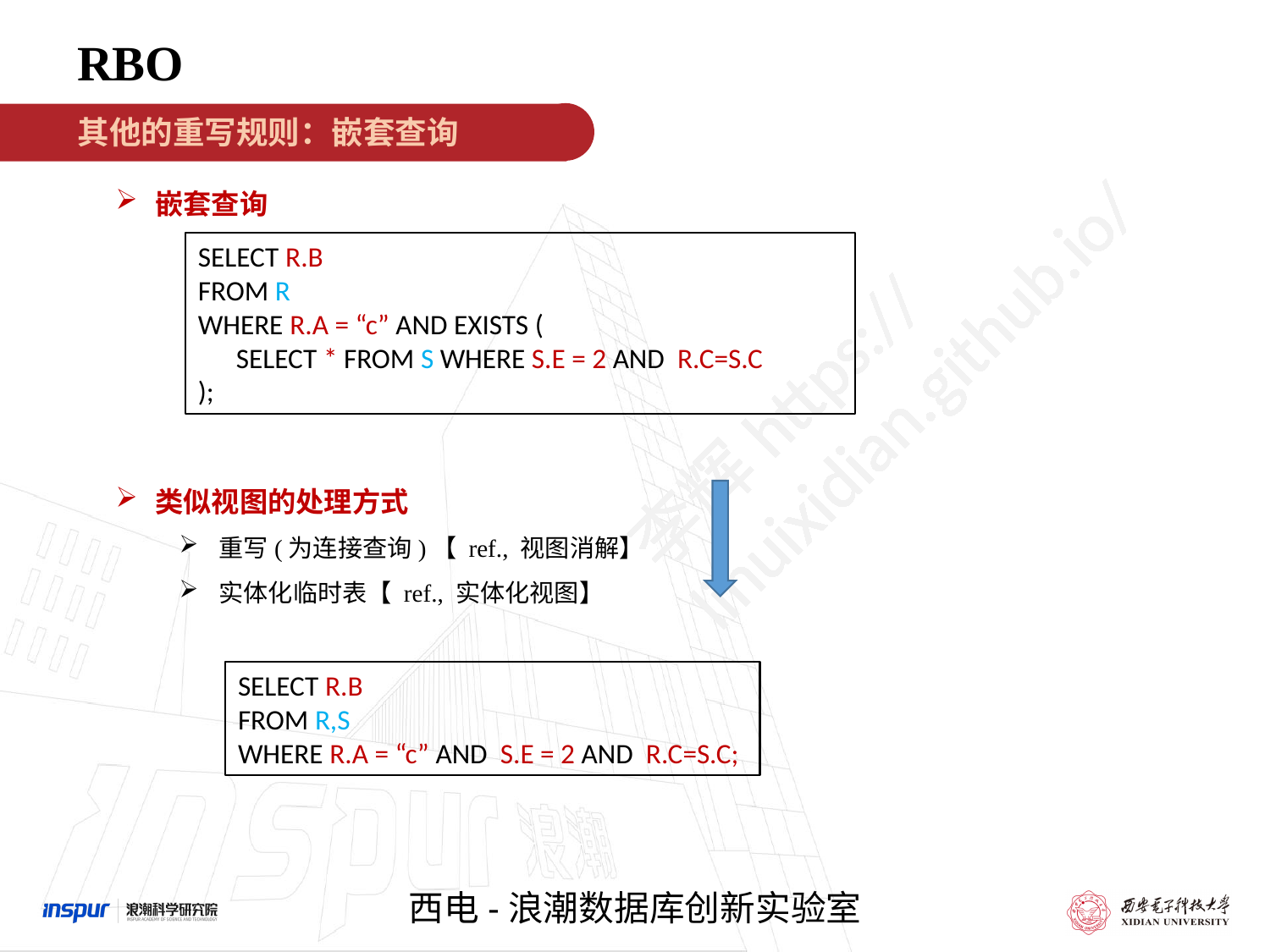

RBO

其他的重写规则：嵌套查询
嵌套查询

类似视图的处理方式
重写(为连接查询)【 ref., 视图消解】
实体化临时表【 ref., 实体化视图】

SELECT R.B
FROM R
WHERE R.A = “c” AND EXISTS (
      SELECT * FROM S WHERE S.E = 2 AND  R.C=S.C
);

SELECT R.B
FROM R,S
WHERE R.A = “c” AND  S.E = 2 AND  R.C=S.C;